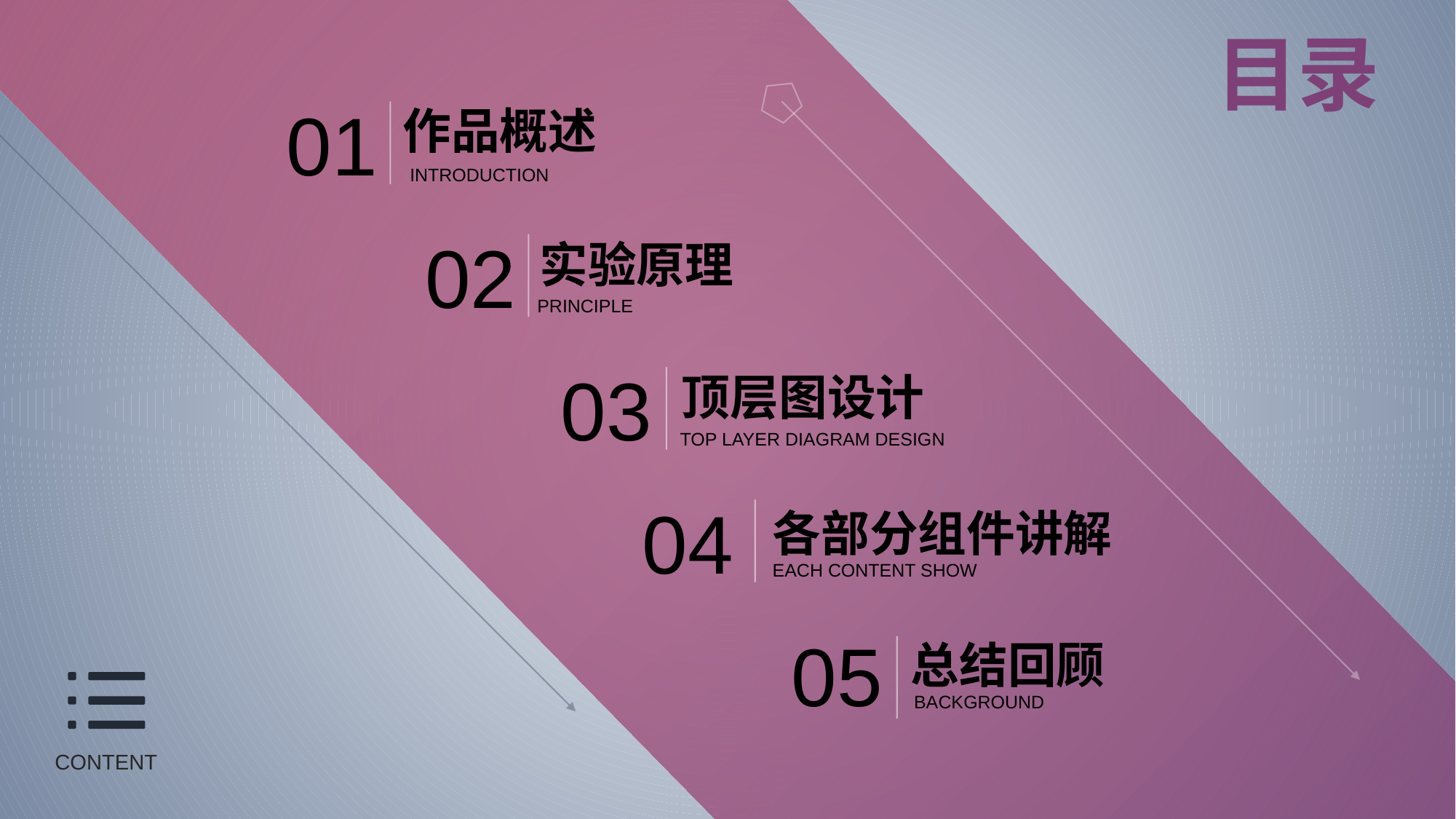

目录

01
作品概述
 INTRODUCTION
02
实验原理
PRINCIPLE
03
顶层图设计
TOP LAYER DIAGRAM DESIGN
04
各部分组件讲解
EACH CONTENT SHOW
05
总结回顾
BACKGROUND

CONTENT